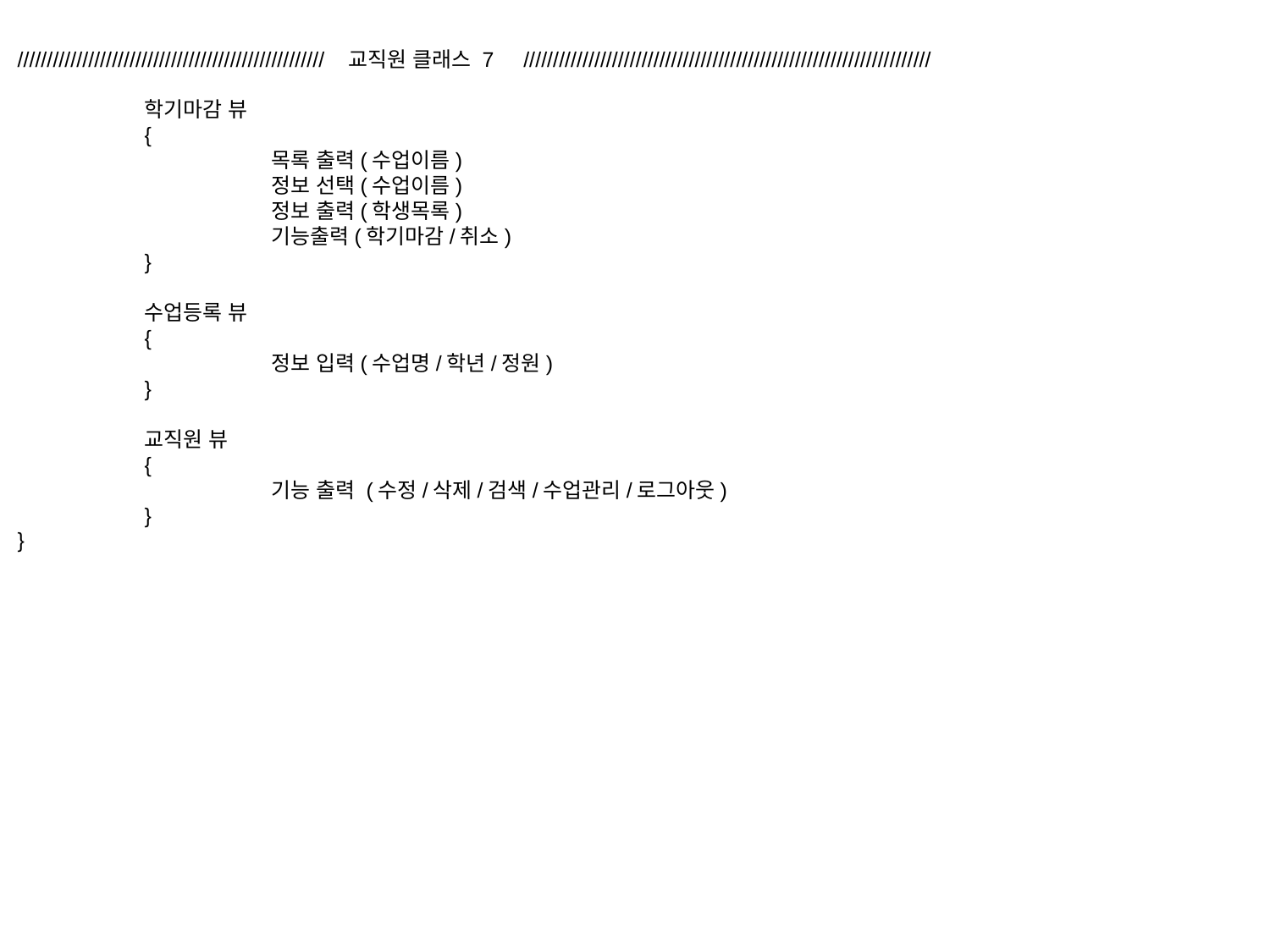

////////////////////////////////////////////////////   교직원 클래스 7     /////////////////////////////////////////////////////////////////////

	학기마감 뷰
	{
		목록 출력(수업이름)
		정보 선택(수업이름)
		정보 출력(학생목록)
		기능출력(학기마감/취소)
	}

	수업등록 뷰
	{
		정보 입력(수업명/학년/정원)
	}

	교직원 뷰
	{
		기능 출력 (수정/삭제/검색/수업관리/로그아웃)
	}
}